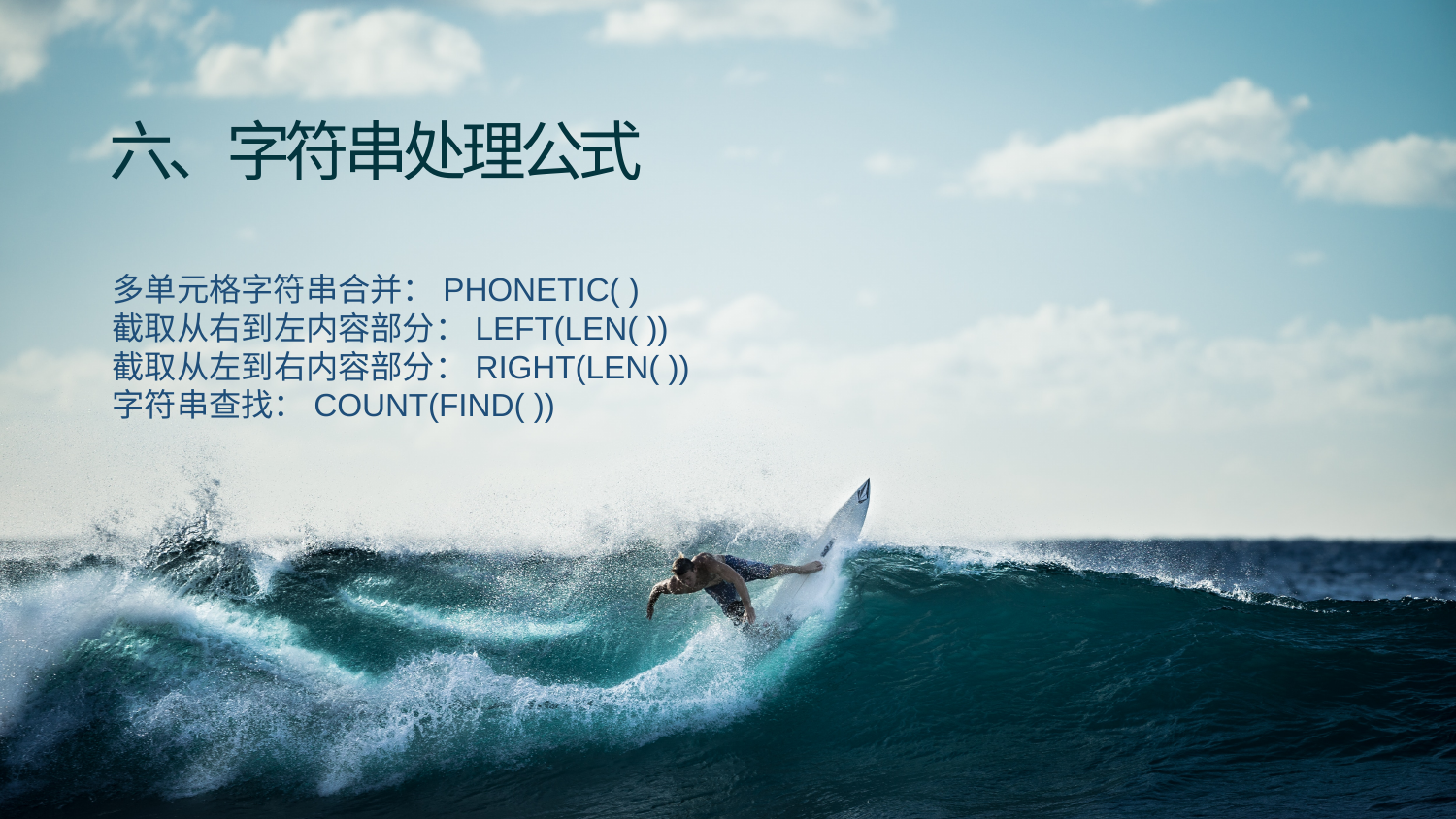

六、字符串处理公式
多单元格字符串合并：PHONETIC( )
截取从右到左内容部分：LEFT(LEN( ))
截取从左到右内容部分：RIGHT(LEN( ))
字符串查找：COUNT(FIND( ))